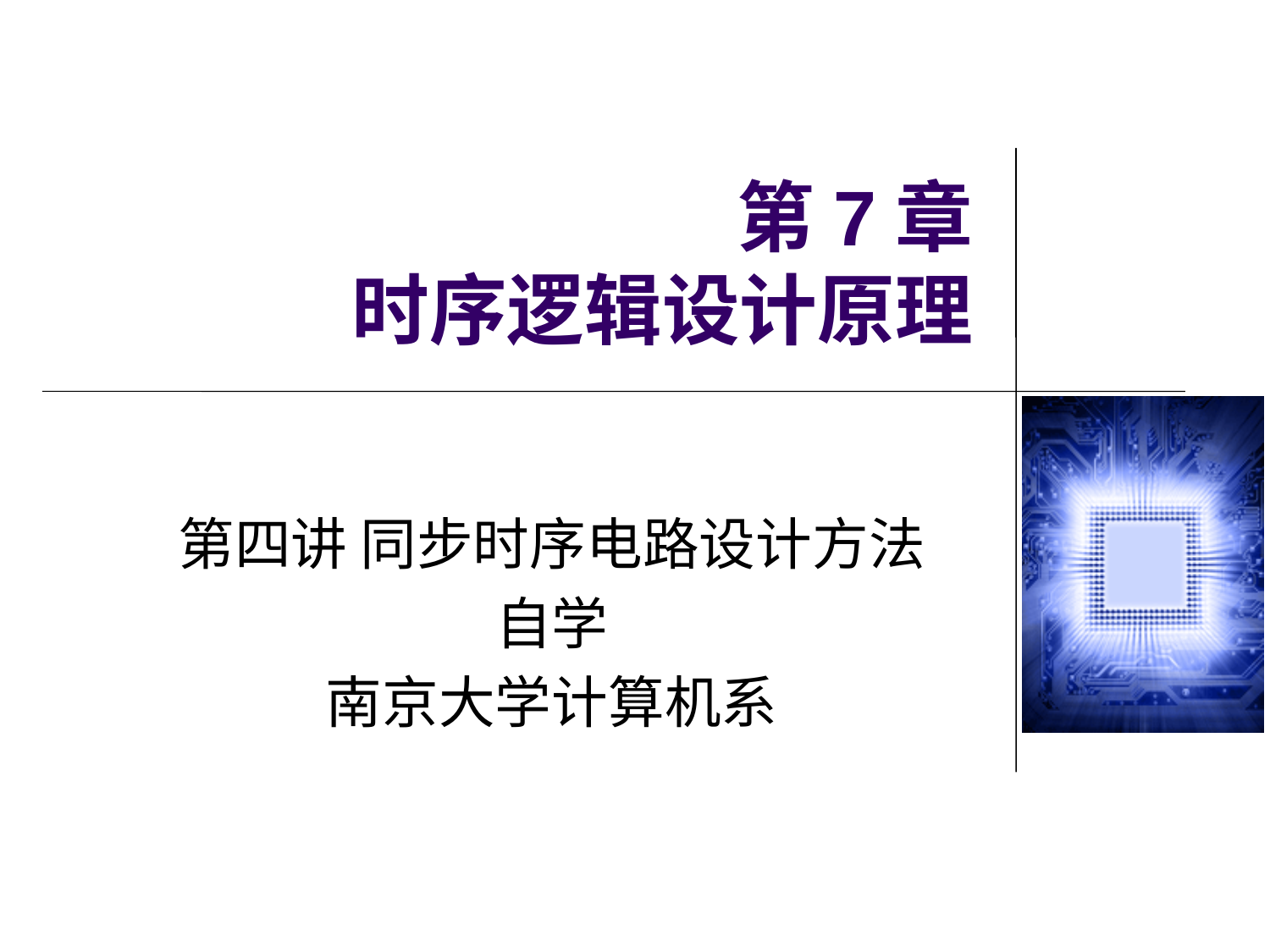

# 第7章 时序逻辑设计原理

第四讲 同步时序电路设计方法
自学
南京大学计算机系